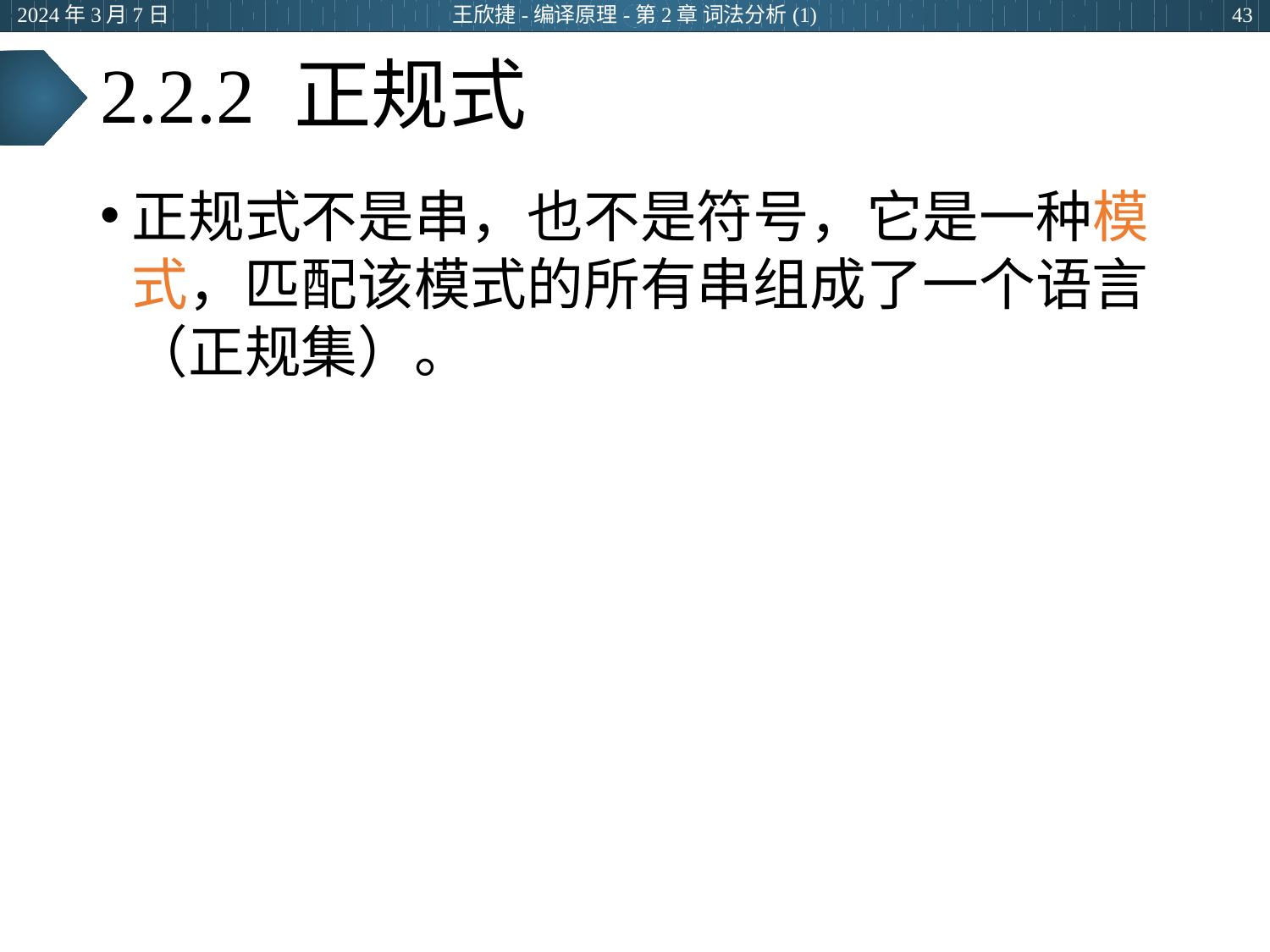

2024年3月7日
王欣捷-编译原理-第2章 词法分析(1)
43
# 2.2.2 正规式
正规式不是串，也不是符号，它是一种模式，匹配该模式的所有串组成了一个语言（正规集）。